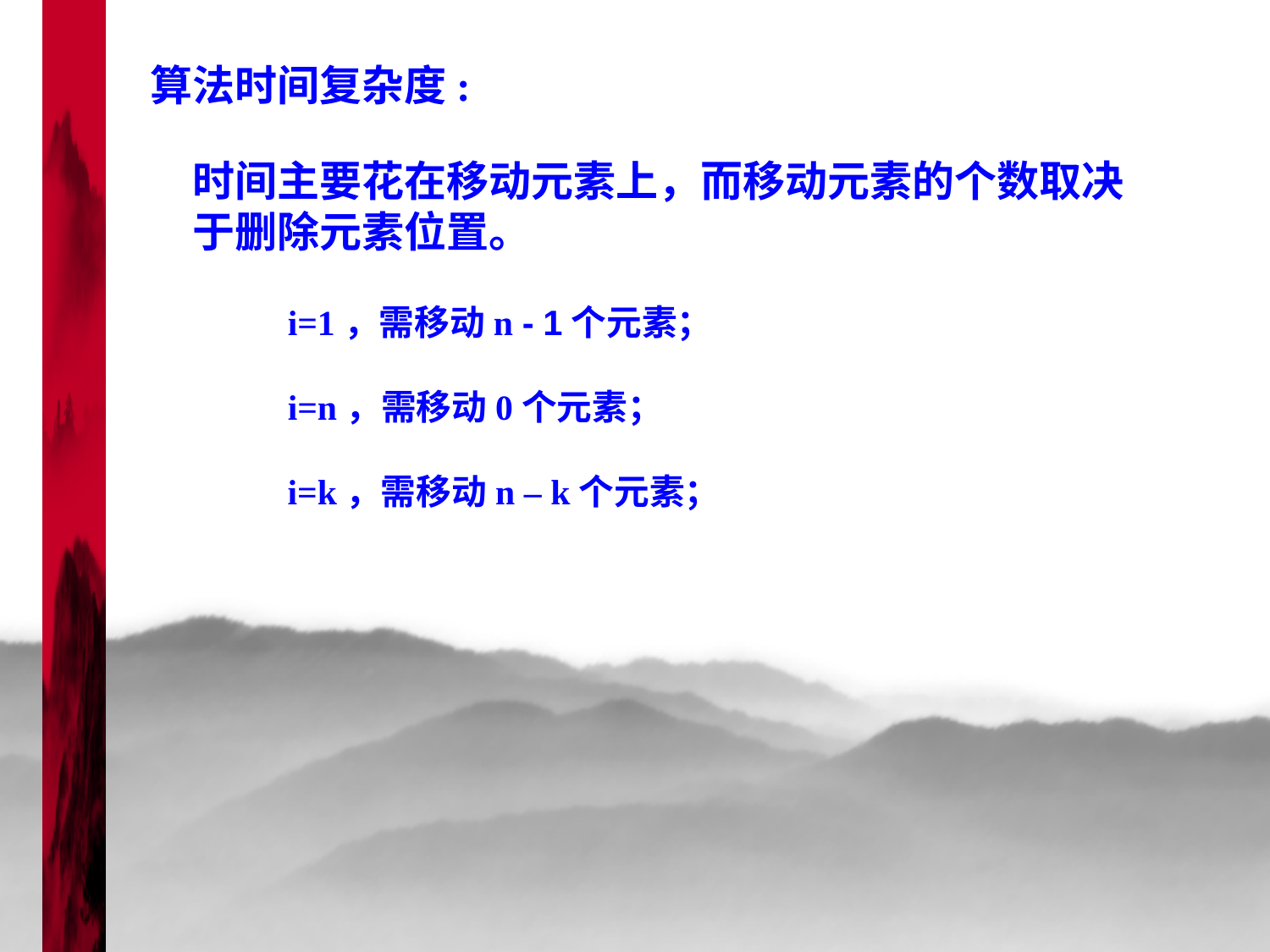

算法时间复杂度:
时间主要花在移动元素上，而移动元素的个数取决于删除元素位置。
i=1，需移动n - 1个元素；
i=n，需移动0个元素；
i=k，需移动n – k个元素；